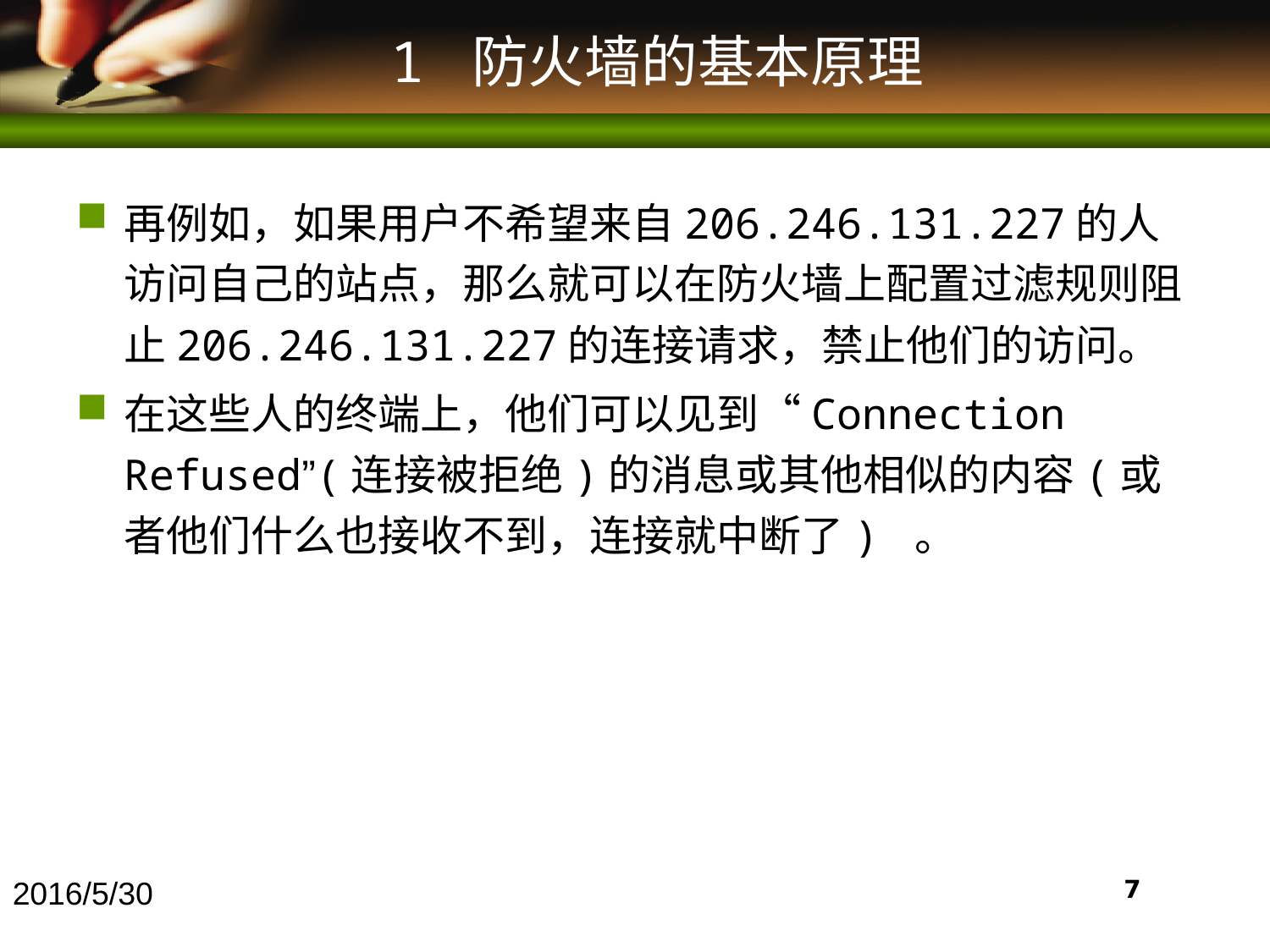

# 1 防火墙的基本原理
再例如，如果用户不希望来自206.246.131.227的人访问自己的站点，那么就可以在防火墙上配置过滤规则阻止206.246.131.227的连接请求，禁止他们的访问。
在这些人的终端上，他们可以见到“Connection Refused”(连接被拒绝)的消息或其他相似的内容(或者他们什么也接收不到，连接就中断了) 。
2016/5/30

7